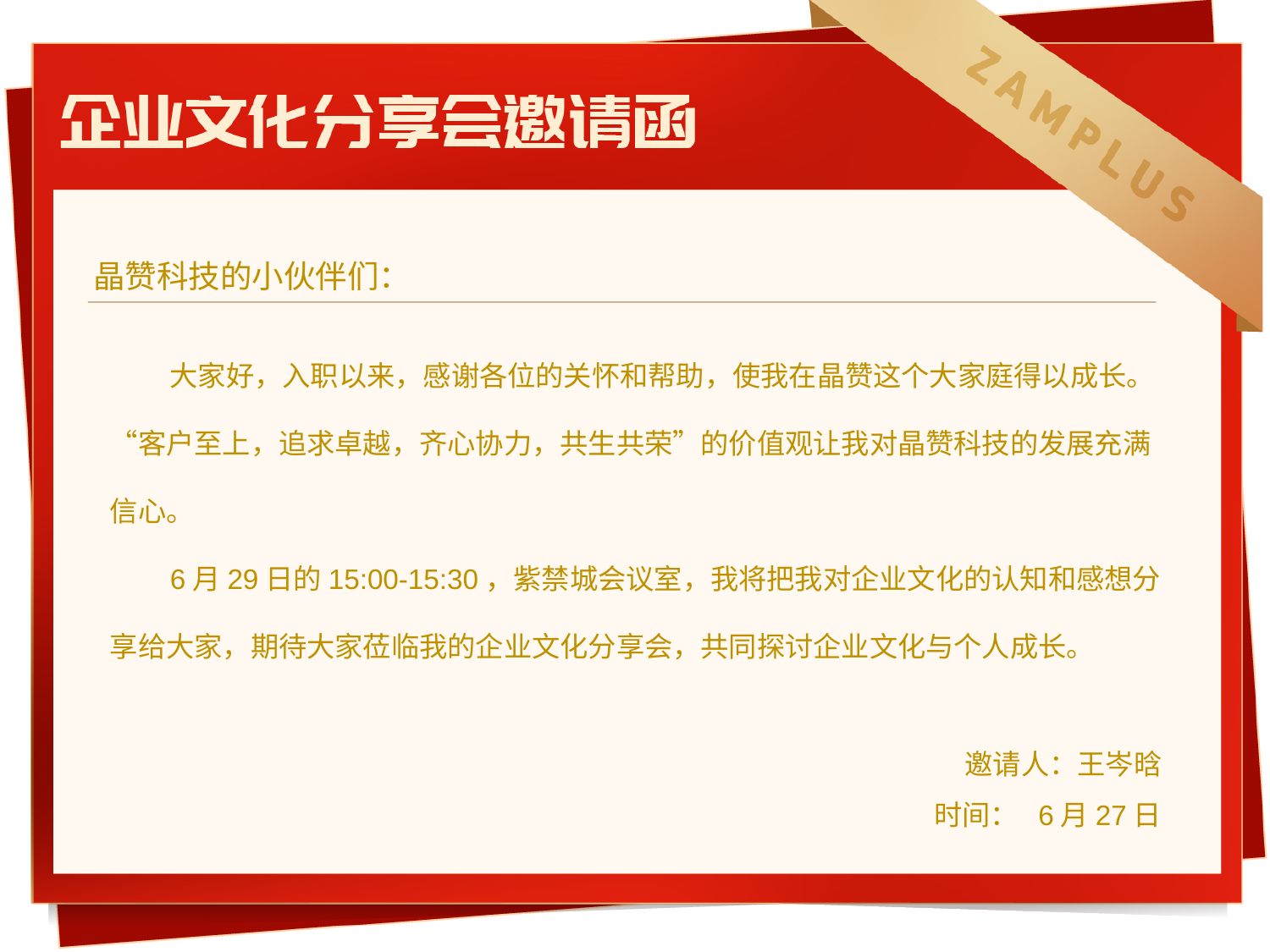

晶赞科技的小伙伴们：
大家好，入职以来，感谢各位的关怀和帮助，使我在晶赞这个大家庭得以成长。“客户至上，追求卓越，齐心协力，共生共荣”的价值观让我对晶赞科技的发展充满信心。
6月29日的15:00-15:30，紫禁城会议室，我将把我对企业文化的认知和感想分享给大家，期待大家莅临我的企业文化分享会，共同探讨企业文化与个人成长。

 邀请人：王岑晗
时间：  6月27日